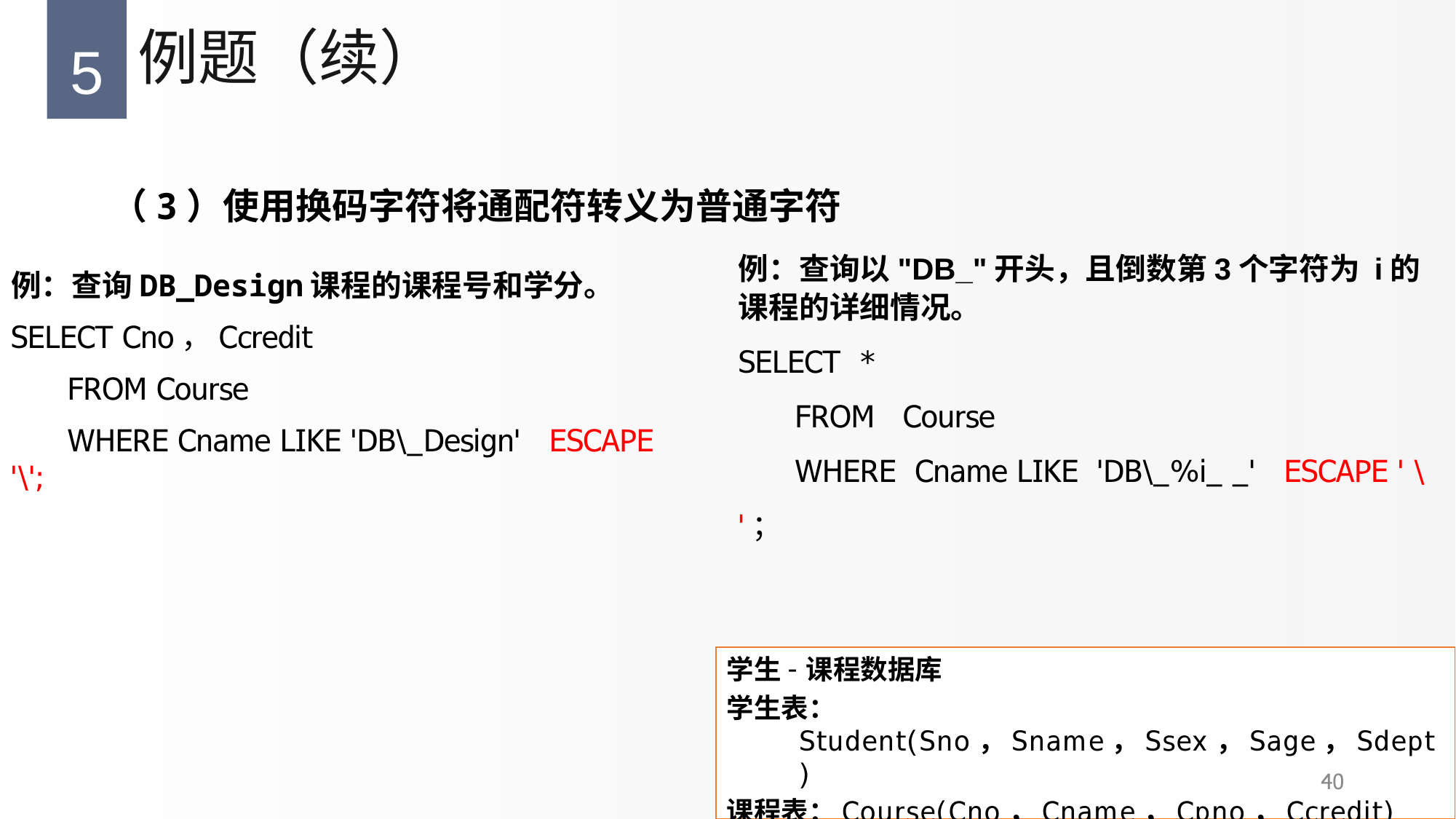

# 例题（续）
（3）使用换码字符将通配符转义为普通字符

例：查询DB_Design课程的课程号和学分。
SELECT Cno，Ccredit
      FROM Course
      WHERE Cname LIKE 'DB\_Design'   ESCAPE   '\';
例：查询以"DB_"开头，且倒数第3个字符为 i的课程的详细情况。
SELECT  *
      FROM   Course
      WHERE  Cname LIKE  'DB\_%i_ _'  	ESCAPE ' \ '；
40